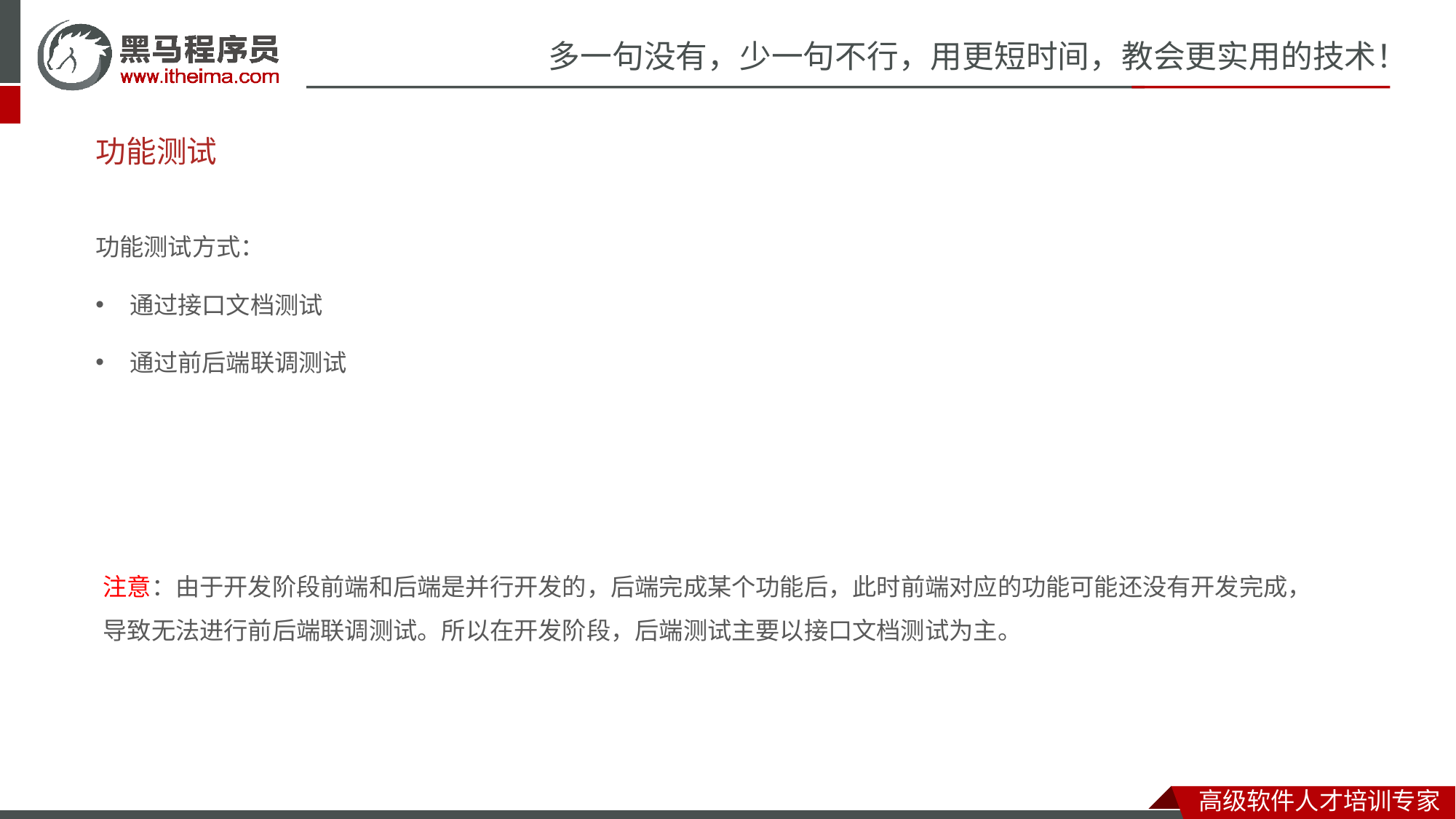

# 功能测试
功能测试方式：
通过接口文档测试
通过前后端联调测试
注意：由于开发阶段前端和后端是并行开发的，后端完成某个功能后，此时前端对应的功能可能还没有开发完成，
导致无法进行前后端联调测试。所以在开发阶段，后端测试主要以接口文档测试为主。